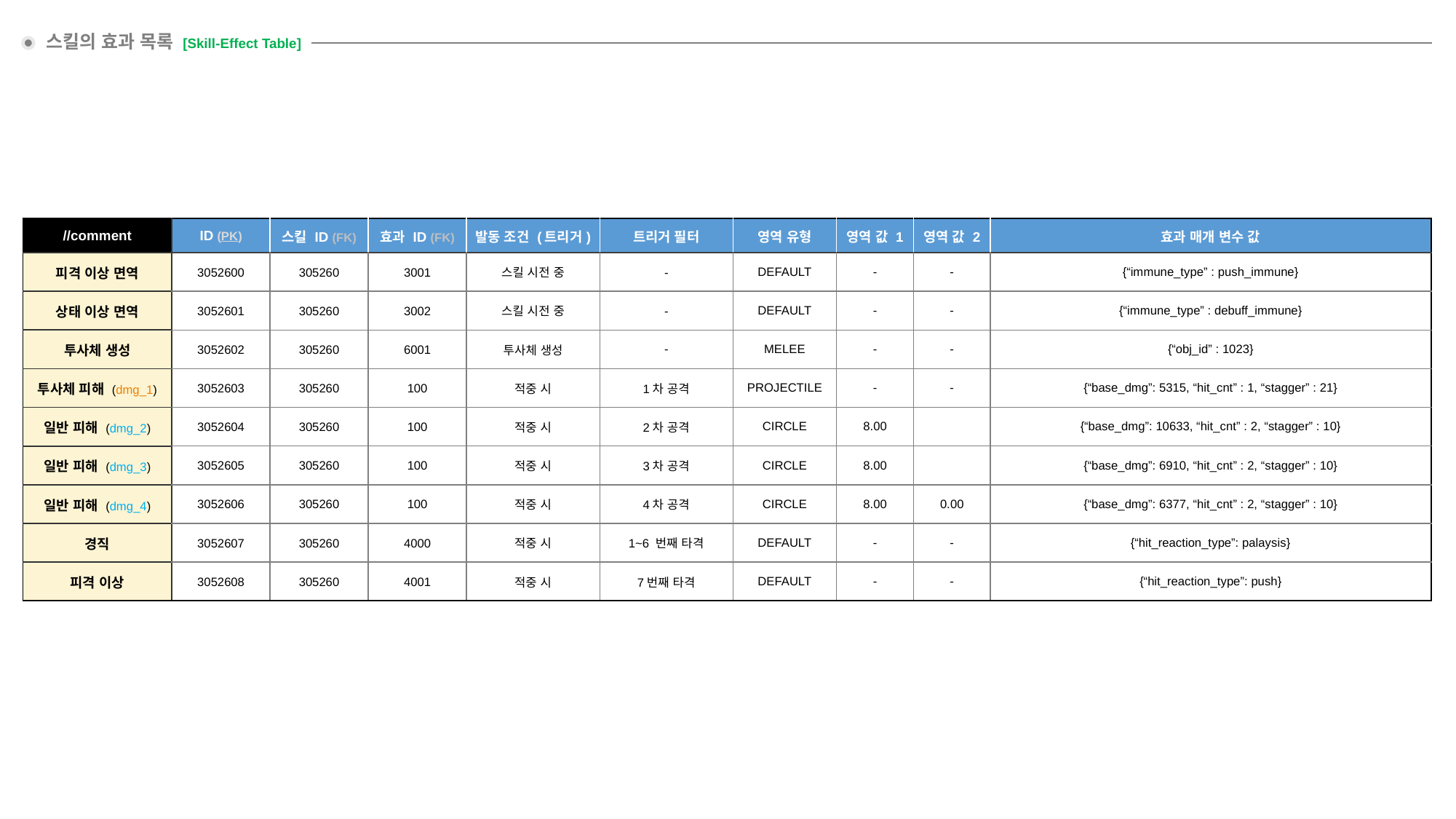

스킬의 효과 목록 [Skill-Effect Table]

| //comment | ID (PK) | 스킬 ID (FK) | 효과 ID (FK) | 발동 조건 (트리거) | 트리거 필터 | 영역 유형 | 영역 값 1 | 영역 값 2 | 효과 매개 변수 값 |
| --- | --- | --- | --- | --- | --- | --- | --- | --- | --- |
| 피격 이상 면역 | 3052600 | 305260 | 3001 | 스킬 시전 중 | - | DEFAULT | - | - | {“immune\_type” : push\_immune} |
| 상태 이상 면역 | 3052601 | 305260 | 3002 | 스킬 시전 중 | - | DEFAULT | - | - | {“immune\_type” : debuff\_immune} |
| 투사체 생성 | 3052602 | 305260 | 6001 | 투사체 생성 | - | MELEE | - | - | {“obj\_id” : 1023} |
| 투사체 피해 (dmg\_1) | 3052603 | 305260 | 100 | 적중 시 | 1차 공격 | PROJECTILE | - | - | {“base\_dmg”: 5315, “hit\_cnt” : 1, “stagger” : 21} |
| 일반 피해 (dmg\_2) | 3052604 | 305260 | 100 | 적중 시 | 2차 공격 | CIRCLE | 8.00 |  | {“base\_dmg”: 10633, “hit\_cnt” : 2, “stagger” : 10} |
| 일반 피해 (dmg\_3) | 3052605 | 305260 | 100 | 적중 시 | 3차 공격 | CIRCLE | 8.00 |  | {“base\_dmg”: 6910, “hit\_cnt” : 2, “stagger” : 10} |
| 일반 피해 (dmg\_4) | 3052606 | 305260 | 100 | 적중 시 | 4차 공격 | CIRCLE | 8.00 | 0.00 | {“base\_dmg”: 6377, “hit\_cnt” : 2, “stagger” : 10} |
| 경직 | 3052607 | 305260 | 4000 | 적중 시 | 1~6 번째 타격 | DEFAULT | - | - | {“hit\_reaction\_type”: palaysis} |
| 피격 이상 | 3052608 | 305260 | 4001 | 적중 시 | 7번째 타격 | DEFAULT | - | - | {“hit\_reaction\_type”: push} |